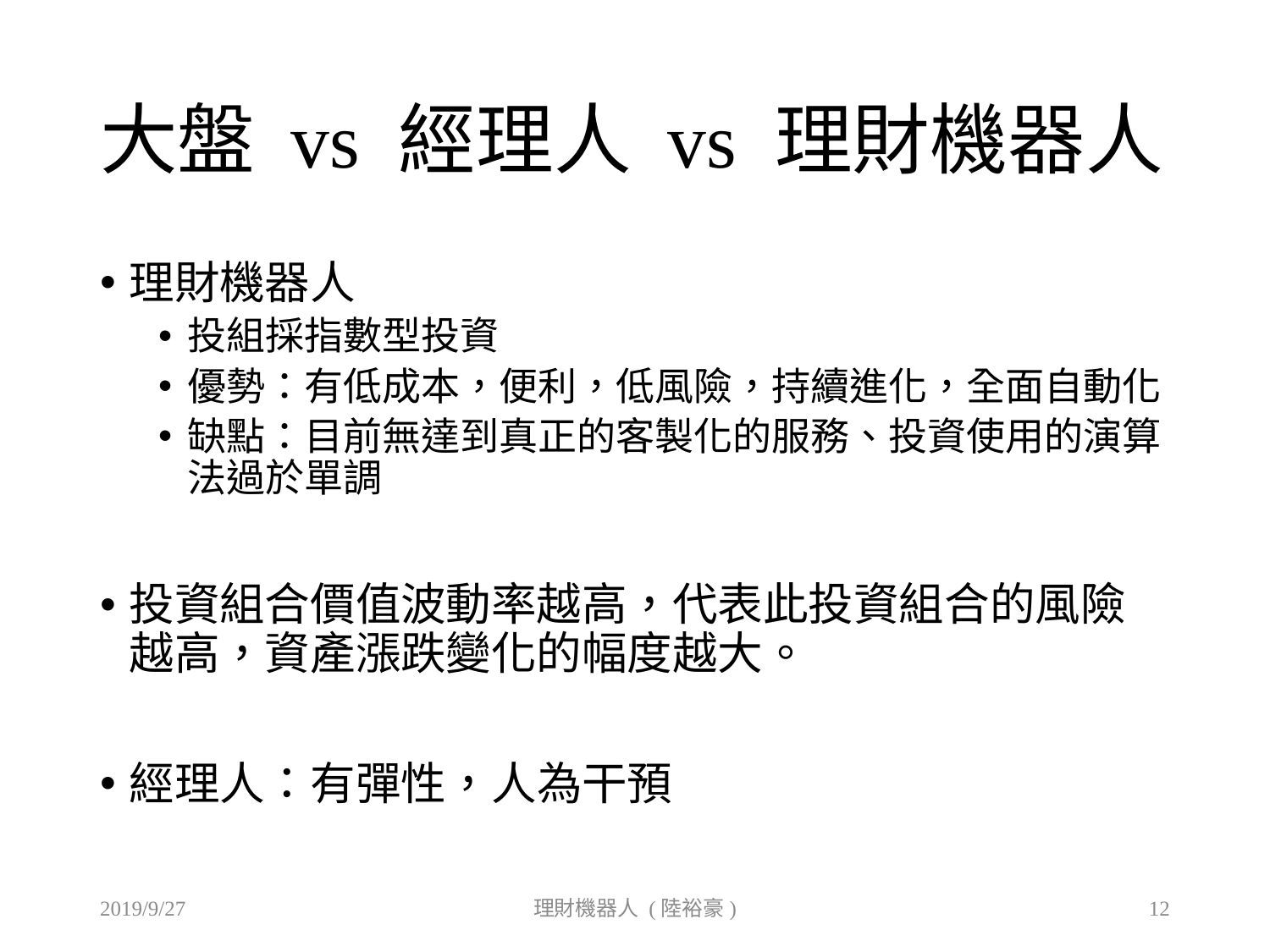

# 大盤 vs 經理人 vs 理財機器人
理財機器人
投組採指數型投資
優勢：有低成本，便利，低風險，持續進化，全面自動化
缺點：目前無達到真正的客製化的服務、投資使用的演算法過於單調

投資組合價值波動率越高，代表此投資組合的風險越高，資產漲跌變化的幅度越大。

經理人：有彈性，人為干預
2019/9/27
理財機器人 (陸裕豪)
12